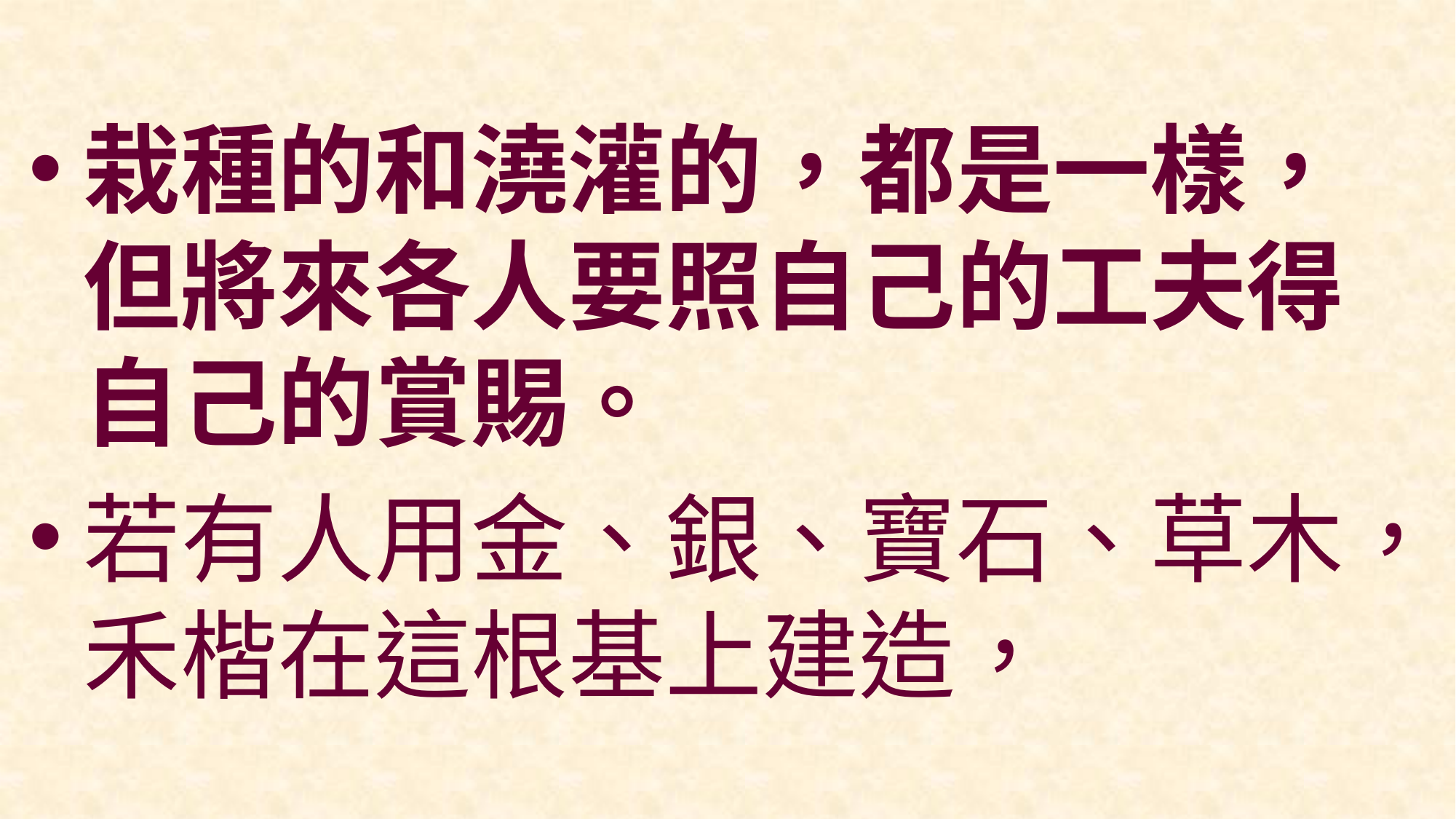

栽種的和澆灌的，都是一樣，但將來各人要照自己的工夫得自己的賞賜。
若有人用金、銀、寶石、草木，禾楷在這根基上建造，